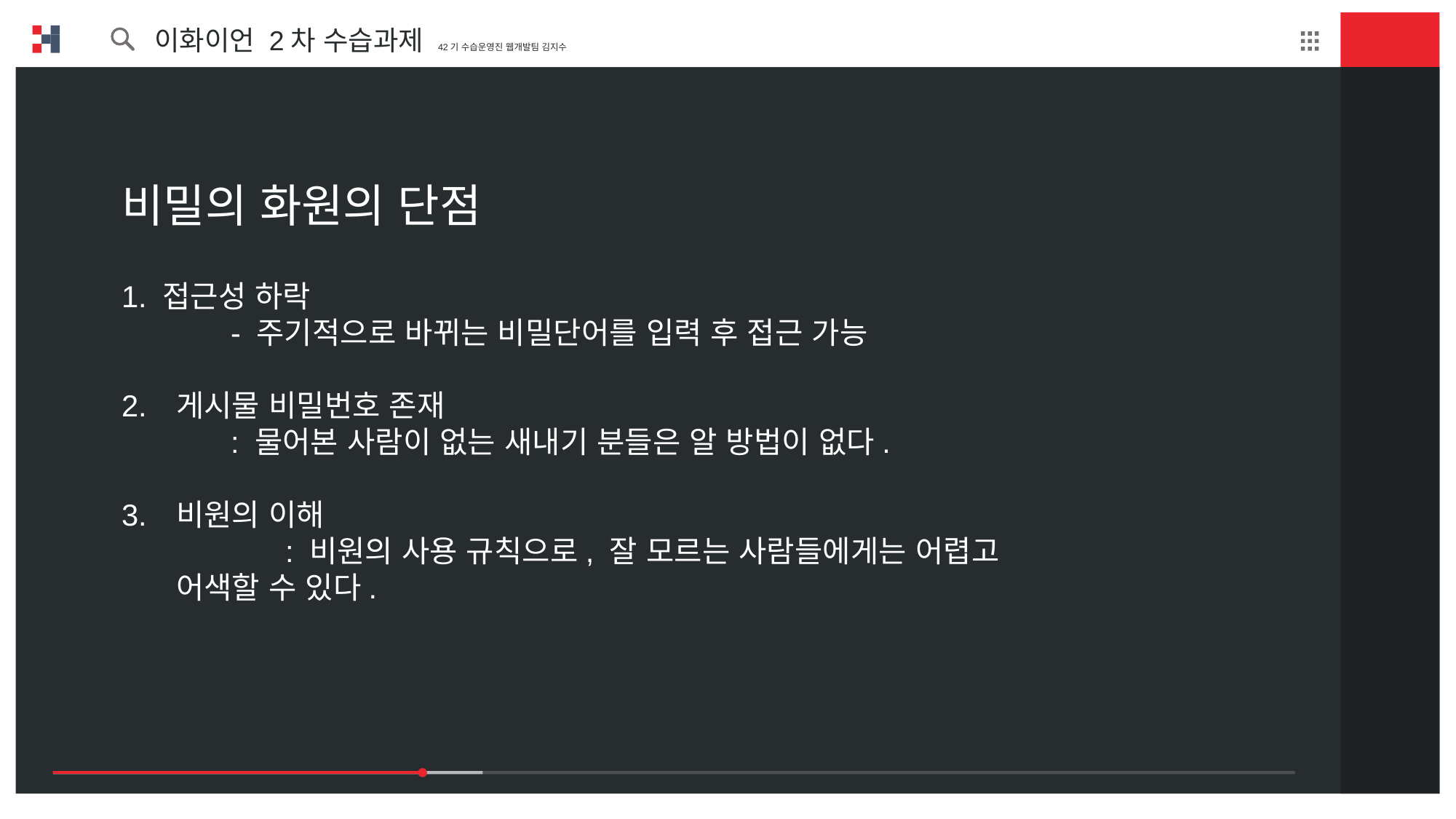

이화이언 2차 수습과제 42기 수습운영진 웹개발팀 김지수

비밀의 화원의 단점

접근성 하락
	- 주기적으로 바뀌는 비밀단어를 입력 후 접근 가능

게시물 비밀번호 존재
: 물어본 사람이 없는 새내기 분들은 알 방법이 없다.

비원의 이해
	: 비원의 사용 규칙으로, 잘 모르는 사람들에게는 어렵고 어색할 수 있다.